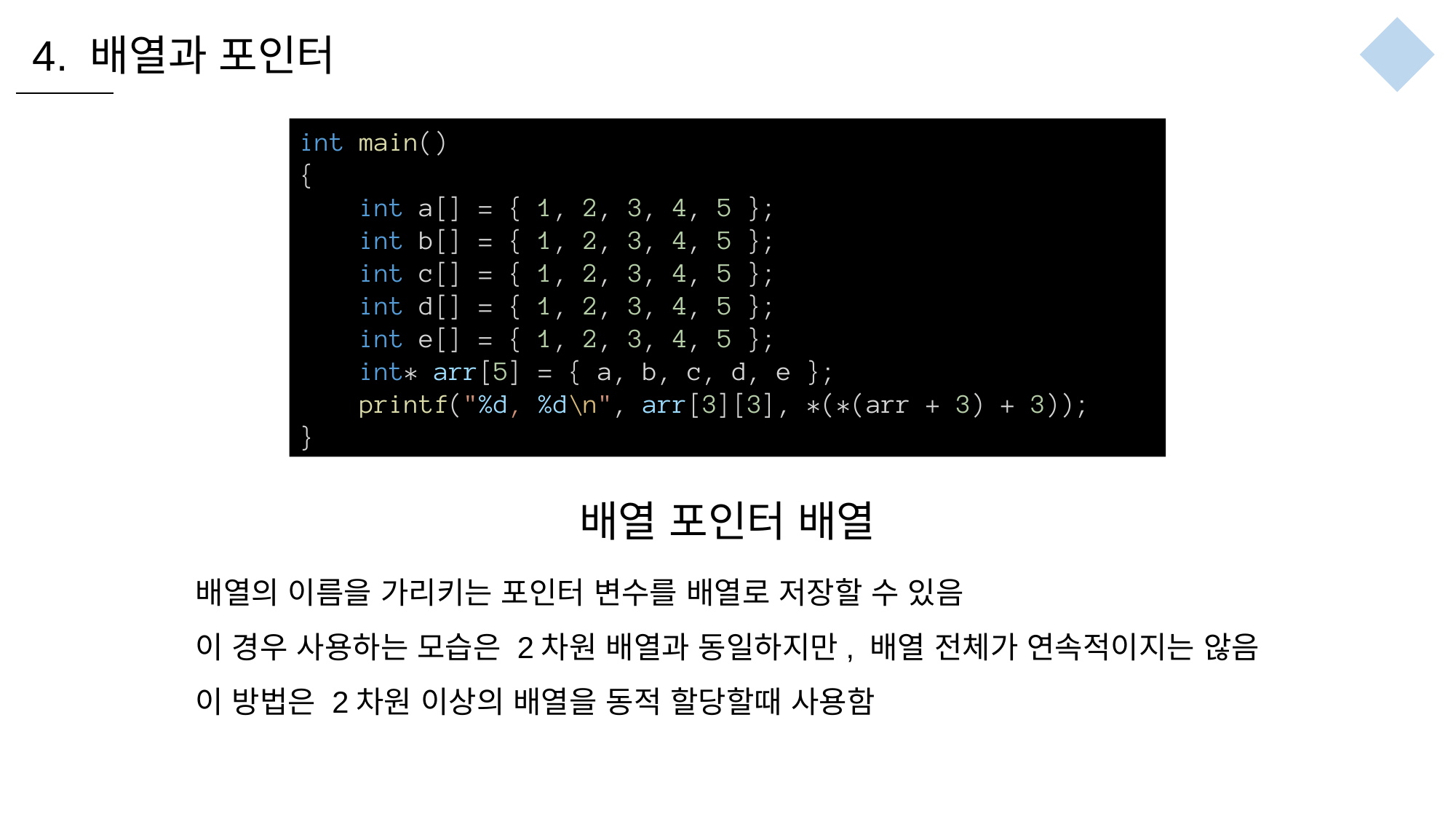

4. 배열과 포인터
int main()
{
    int a[] = { 1, 2, 3, 4, 5 };
    int b[] = { 1, 2, 3, 4, 5 };
    int c[] = { 1, 2, 3, 4, 5 };
    int d[] = { 1, 2, 3, 4, 5 };
    int e[] = { 1, 2, 3, 4, 5 };
    int* arr[5] = { a, b, c, d, e };
    printf("%d, %d\n", arr[3][3], *(*(arr + 3) + 3));
}
배열 포인터 배열
배열의 이름을 가리키는 포인터 변수를 배열로 저장할 수 있음
이 경우 사용하는 모습은 2차원 배열과 동일하지만, 배열 전체가 연속적이지는 않음
이 방법은 2차원 이상의 배열을 동적 할당할때 사용함